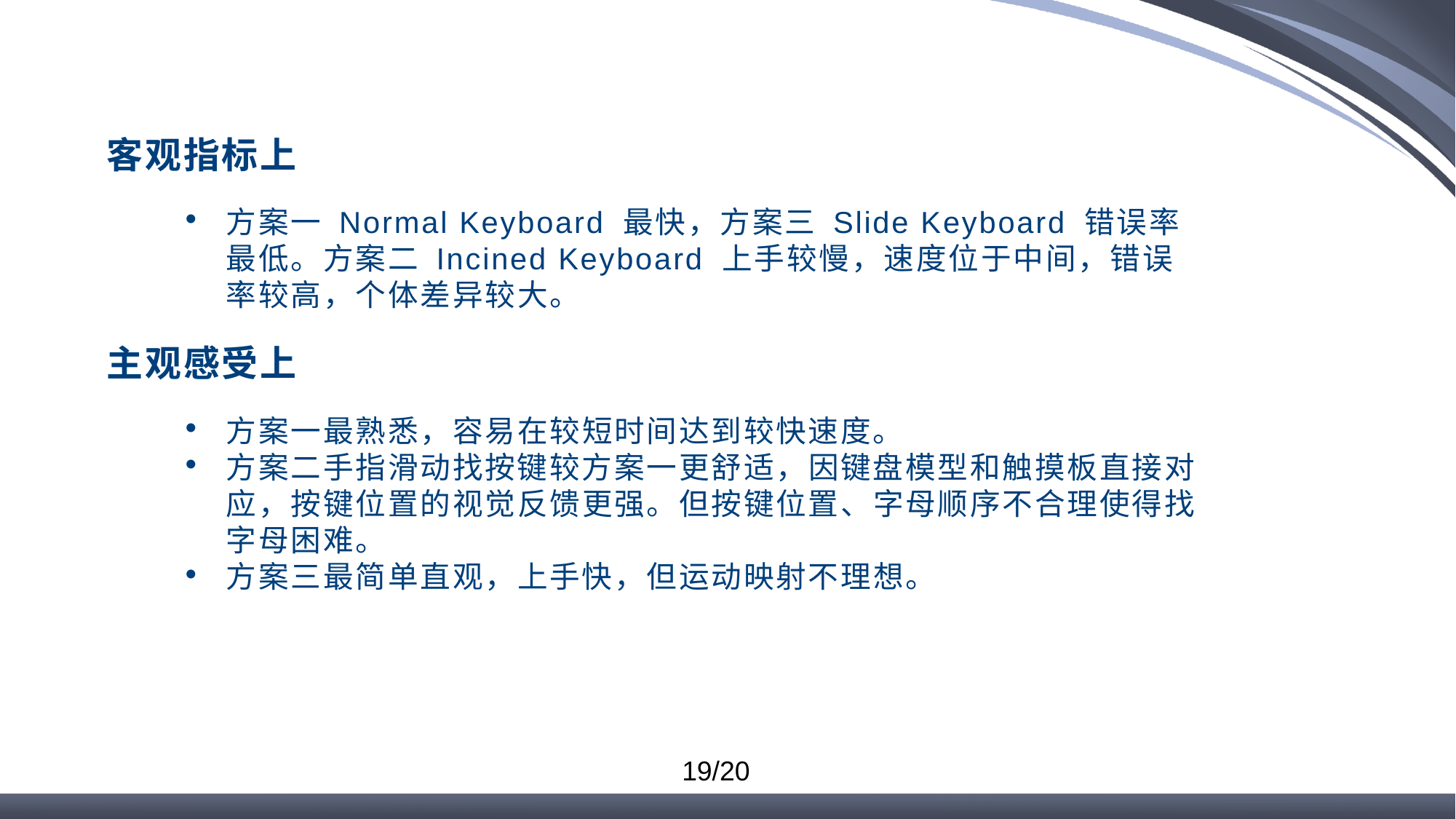

客观指标上
方案一 Normal Keyboard 最快，方案三 Slide Keyboard 错误率最低。方案二 Incined Keyboard 上手较慢，速度位于中间，错误率较高，个体差异较大。
主观感受上
方案一最熟悉，容易在较短时间达到较快速度。
方案二手指滑动找按键较方案一更舒适，因键盘模型和触摸板直接对应，按键位置的视觉反馈更强。但按键位置、字母顺序不合理使得找字母困难。
方案三最简单直观，上手快，但运动映射不理想。
19/20